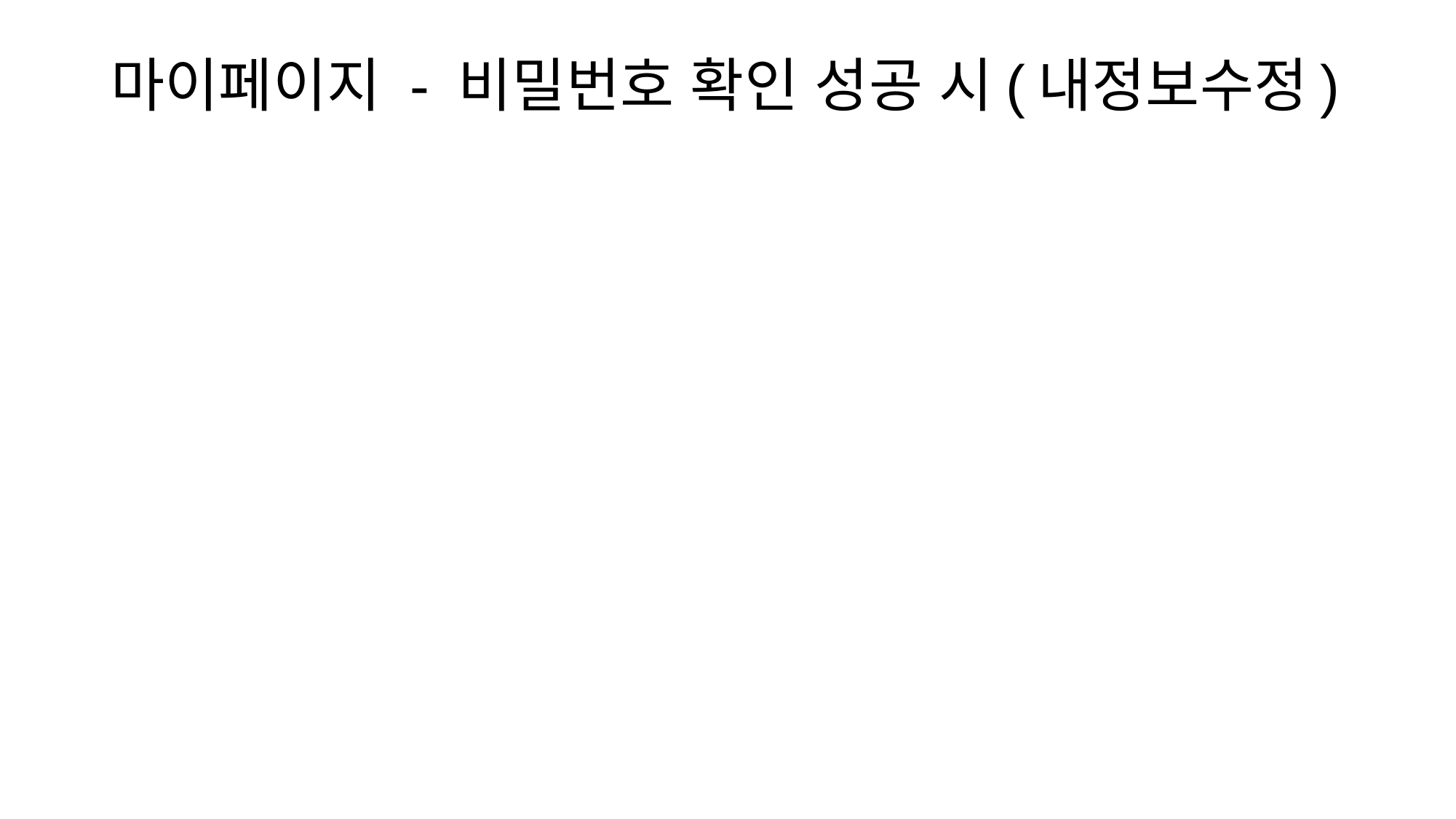

# 마이페이지 - 비밀번호 확인 성공 시(내정보수정)